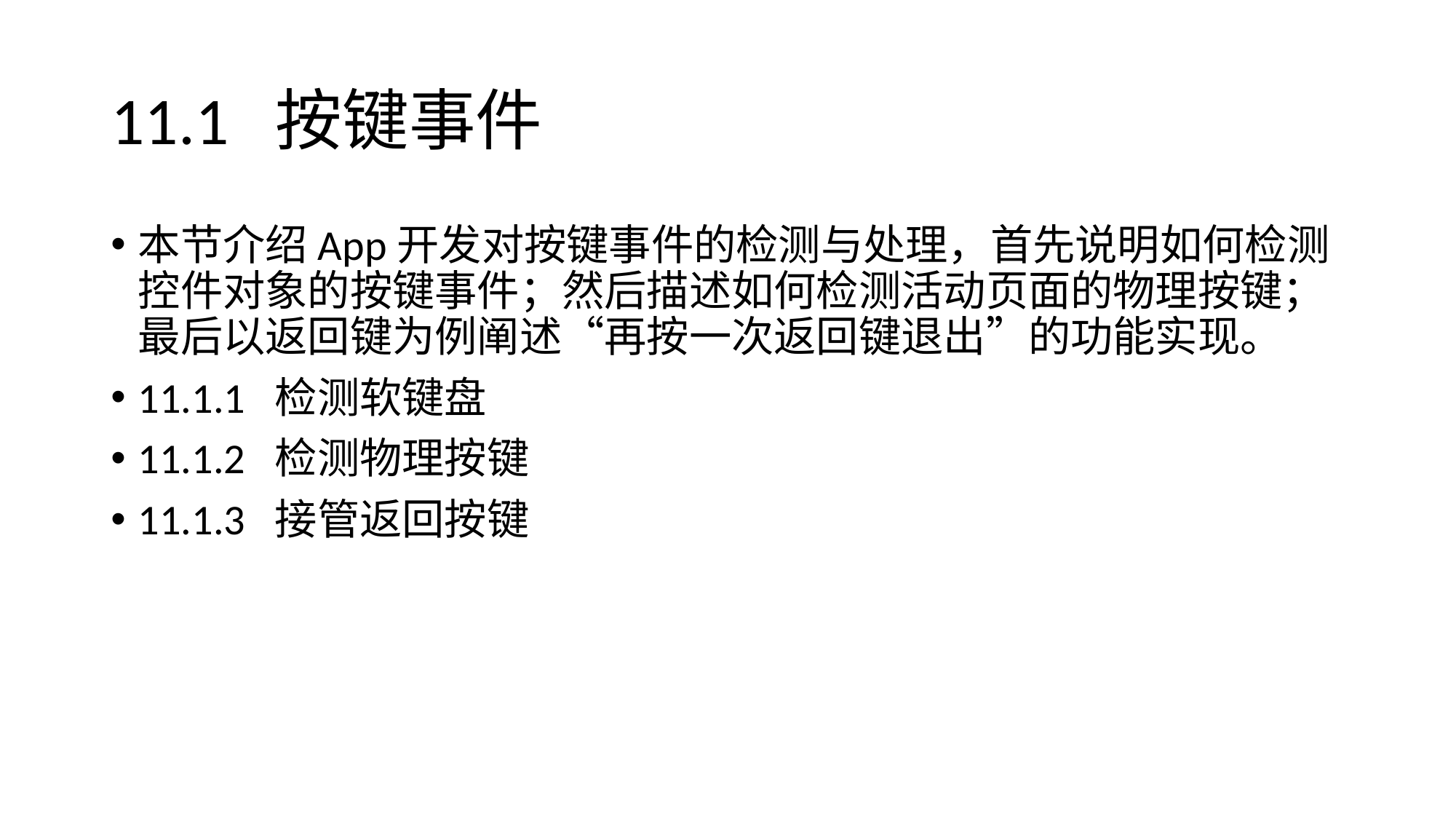

# 11.1  按键事件
本节介绍App开发对按键事件的检测与处理，首先说明如何检测控件对象的按键事件；然后描述如何检测活动页面的物理按键；最后以返回键为例阐述“再按一次返回键退出”的功能实现。
11.1.1  检测软键盘
11.1.2  检测物理按键
11.1.3  接管返回按键